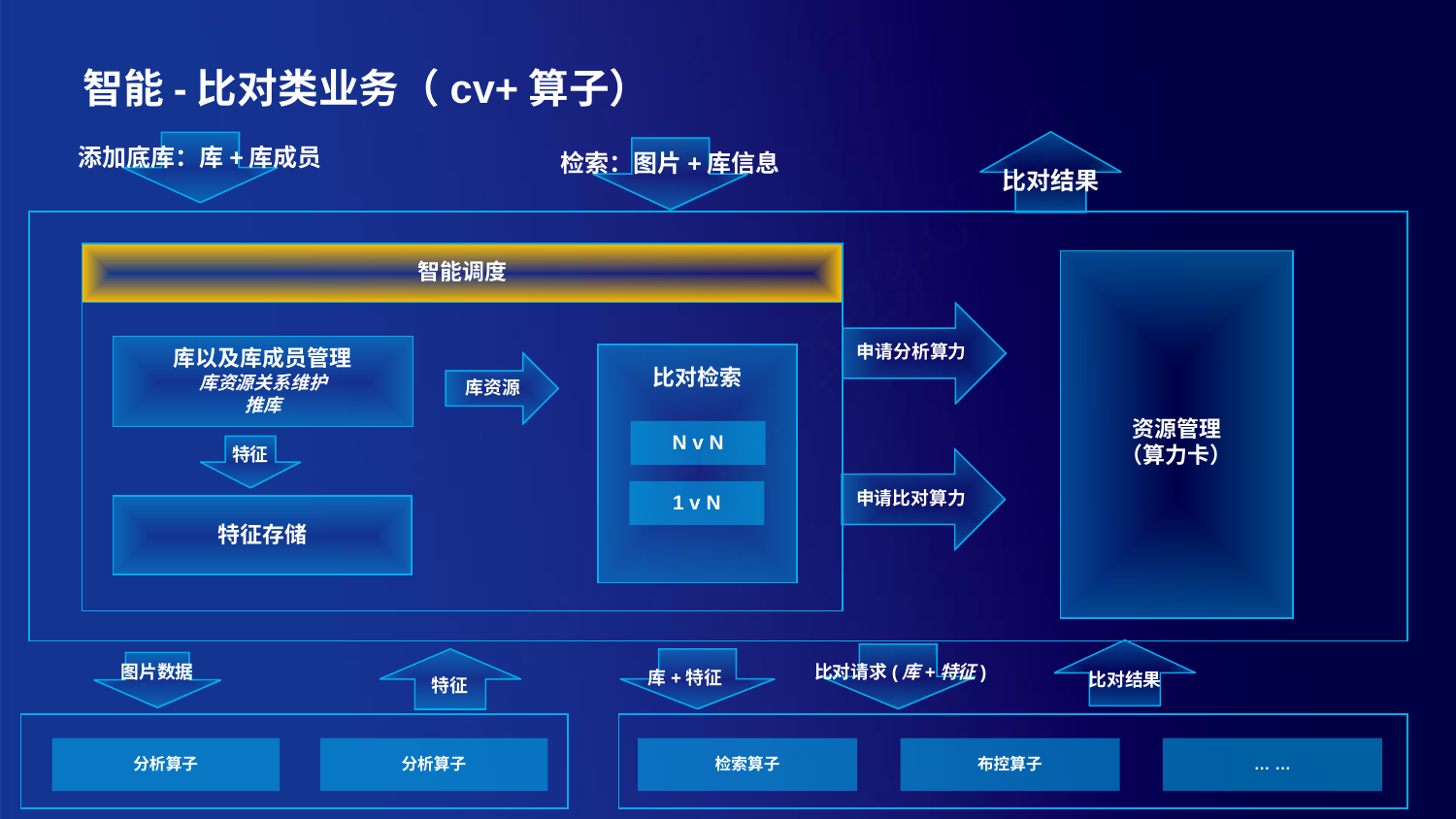

智能-比对类业务（cv+算子）
比对结果
添加底库：库+库成员
检索：图片+库信息

智能调度
资源管理
（算力卡）
申请分析算力
库以及库成员管理
库资源关系维护
推库
比对检索
库资源
N v N
特征
申请比对算力
1 v N
特征存储
比对结果

比对请求(库+特征)
特征

图片数据
库+特征

分析算子
分析算子

检索算子
布控算子
… …